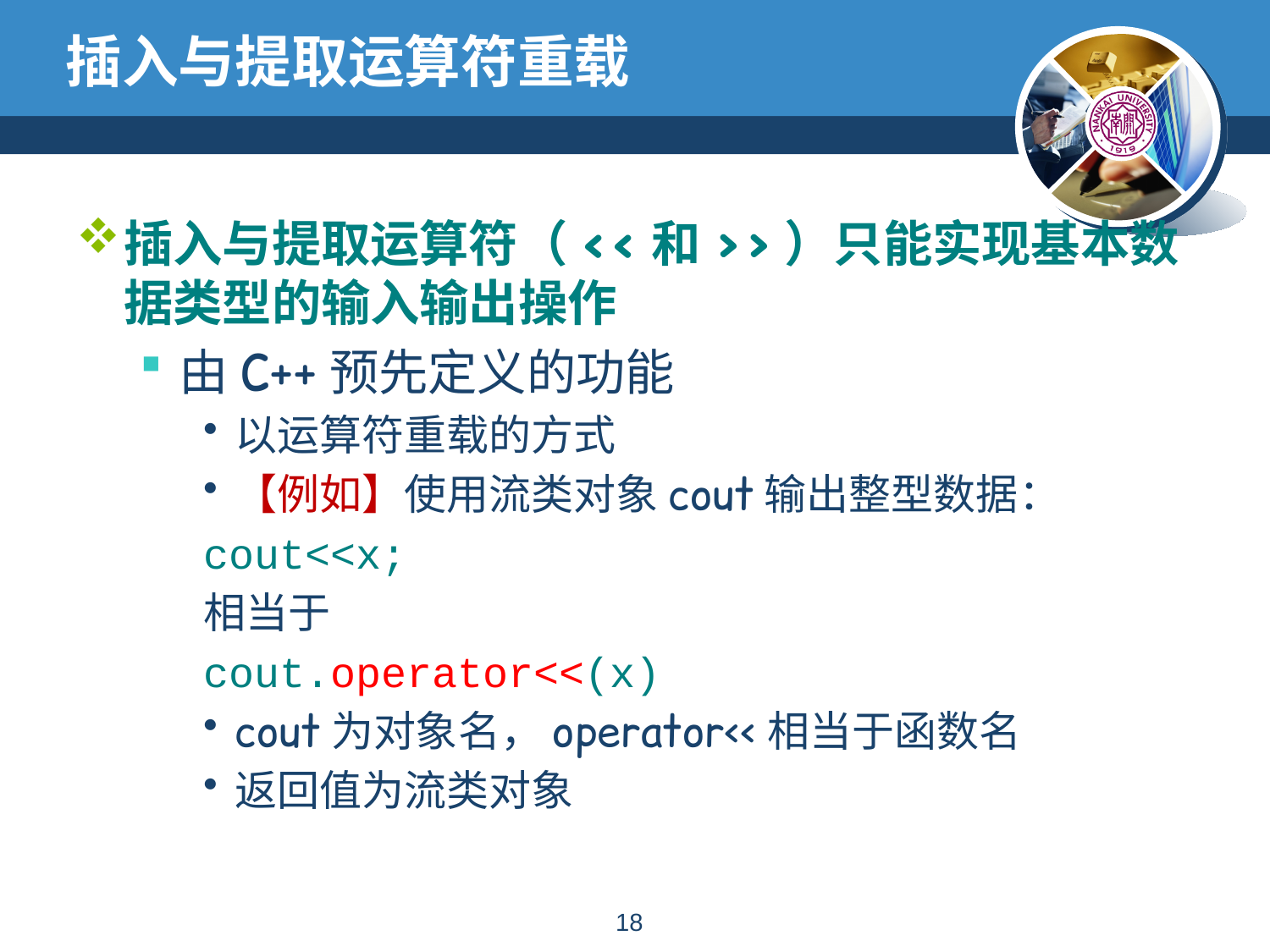

# 插入与提取运算符重载
插入与提取运算符（<<和>>）只能实现基本数据类型的输入输出操作
由C++预先定义的功能
以运算符重载的方式
【例如】使用流类对象cout输出整型数据：
cout<<x;
相当于
cout.operator<<(x)
cout为对象名，operator<<相当于函数名
返回值为流类对象
18